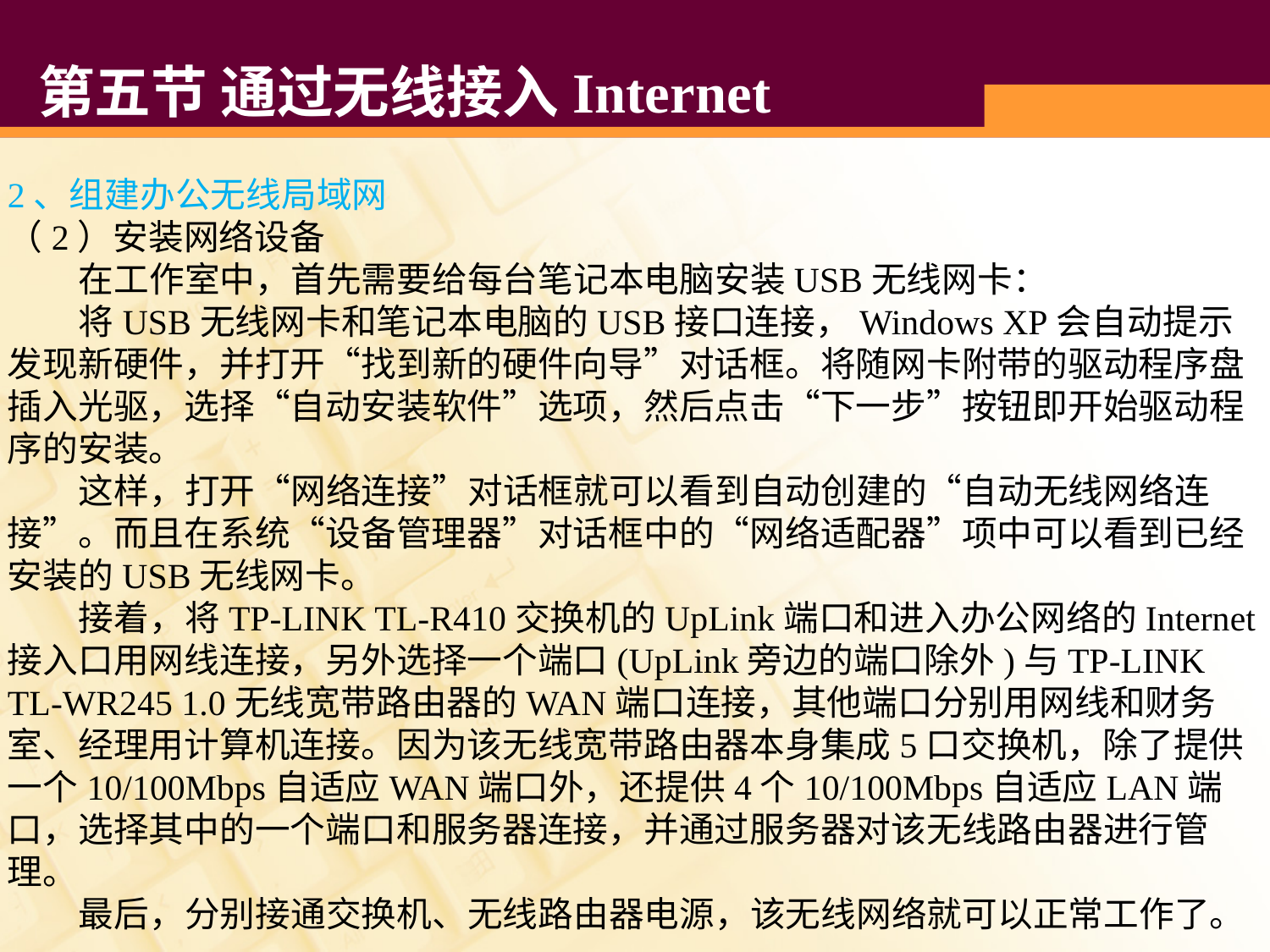

# 第五节 通过无线接入Internet
2、组建办公无线局域网
（2）安装网络设备
        在工作室中，首先需要给每台笔记本电脑安装USB无线网卡：
        将USB无线网卡和笔记本电脑的USB接口连接，Windows XP会自动提示发现新硬件，并打开“找到新的硬件向导”对话框。将随网卡附带的驱动程序盘插入光驱，选择“自动安装软件”选项，然后点击“下一步”按钮即开始驱动程序的安装。
        这样，打开“网络连接”对话框就可以看到自动创建的“自动无线网络连接”。而且在系统“设备管理器”对话框中的“网络适配器”项中可以看到已经安装的USB无线网卡。
        接着，将TP-LINK TL-R410交换机的UpLink端口和进入办公网络的Internet接入口用网线连接，另外选择一个端口(UpLink旁边的端口除外)与TP-LINK TL-WR245 1.0无线宽带路由器的WAN端口连接，其他端口分别用网线和财务室、经理用计算机连接。因为该无线宽带路由器本身集成5口交换机，除了提供一个10/100Mbps自适应WAN端口外，还提供4个10/100Mbps自适应LAN端口，选择其中的一个端口和服务器连接，并通过服务器对该无线路由器进行管理。
        最后，分别接通交换机、无线路由器电源，该无线网络就可以正常工作了。